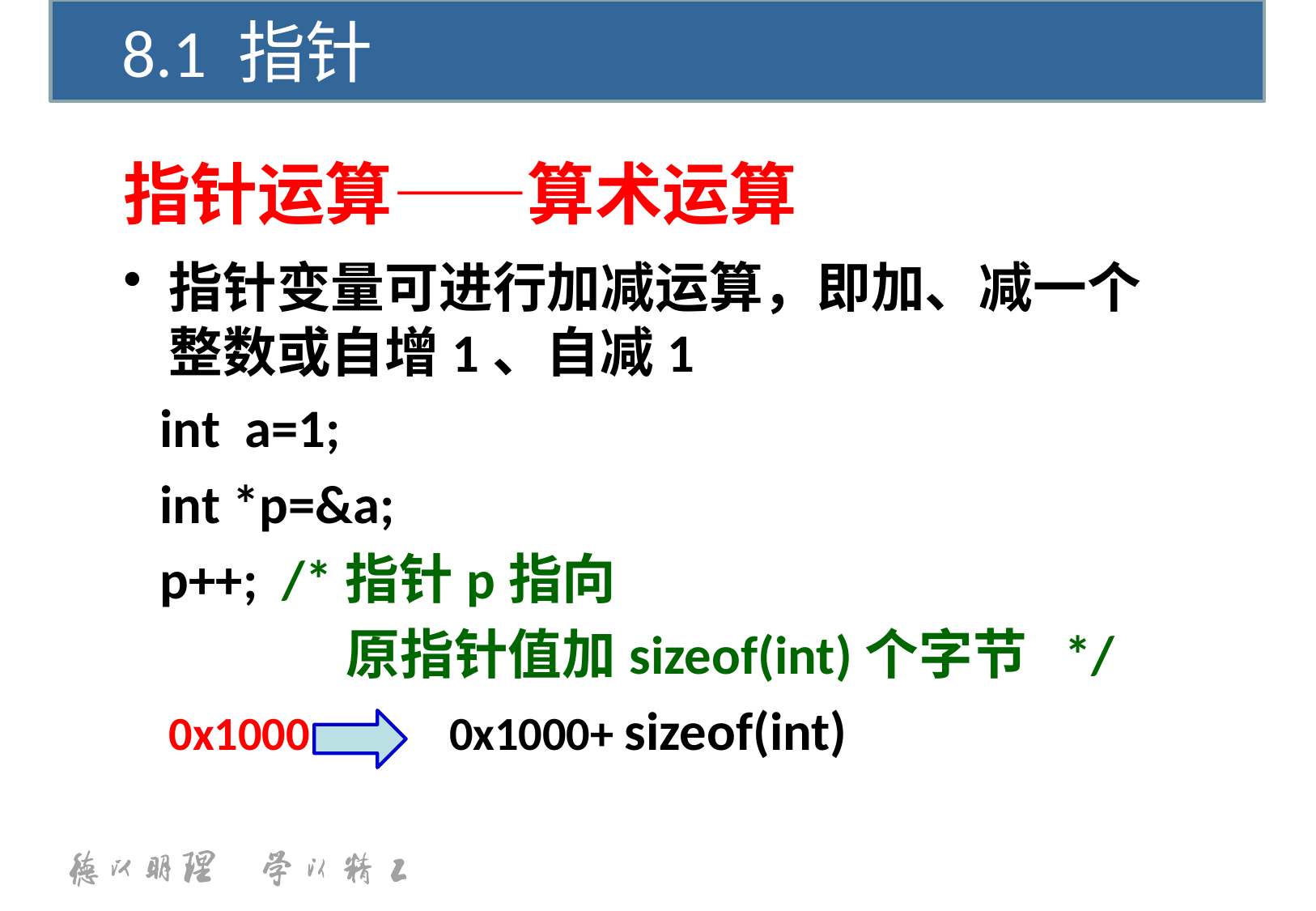

8.1 指针
# 指针运算——算术运算
指针变量可进行加减运算，即加、减一个整数或自增1、自减1
   int  a=1;
   int *p=&a;
   p++;  /*指针p指向
                 原指针值加sizeof(int)个字节  */
  	0x1000             0x1000+ sizeof(int)

40